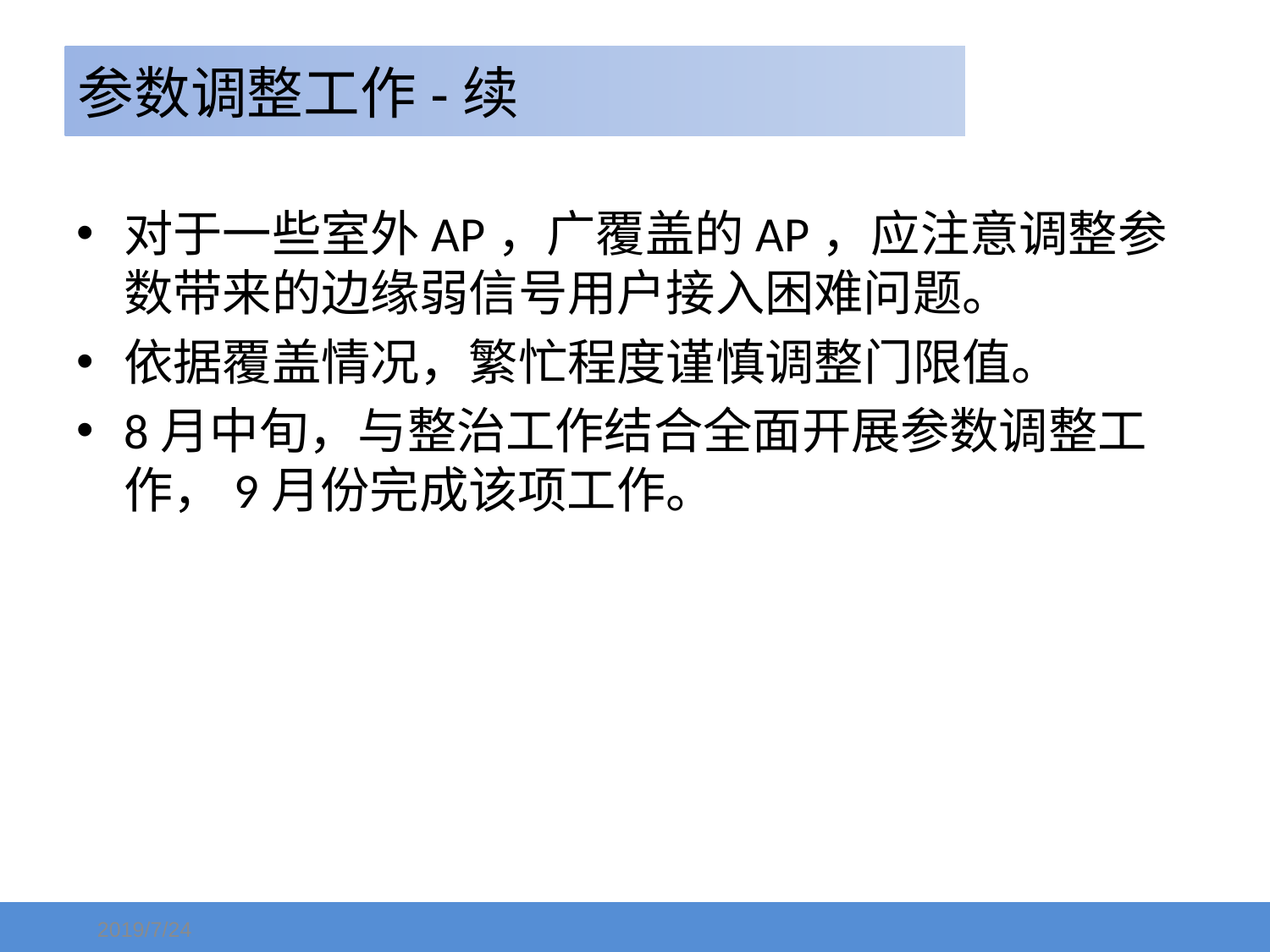

# 参数调整工作-续
对于一些室外AP，广覆盖的AP，应注意调整参数带来的边缘弱信号用户接入困难问题。
依据覆盖情况，繁忙程度谨慎调整门限值。
8月中旬，与整治工作结合全面开展参数调整工作，9月份完成该项工作。